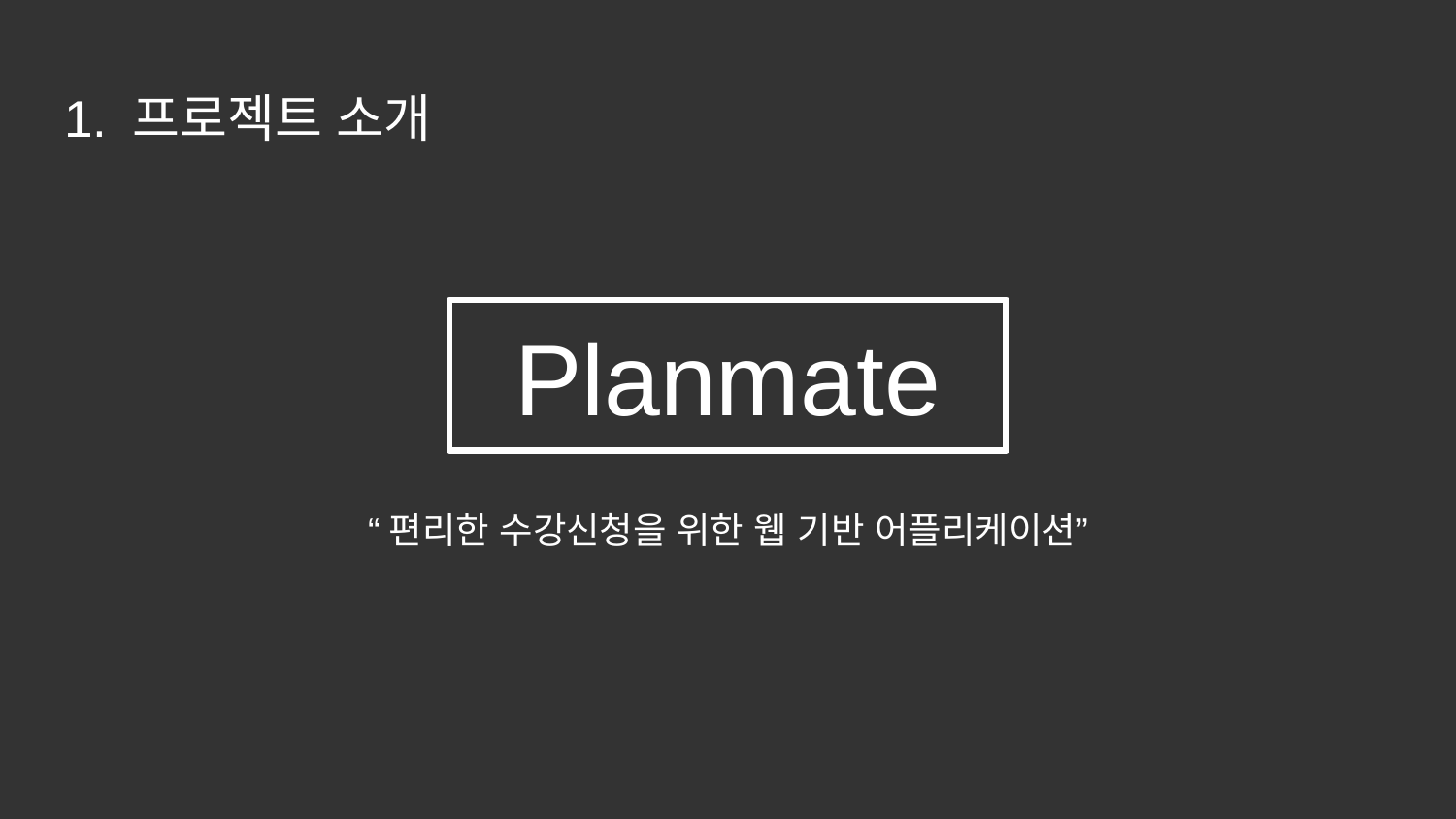

# 1. 프로젝트 소개
Planmate
“편리한 수강신청을 위한 웹 기반 어플리케이션”